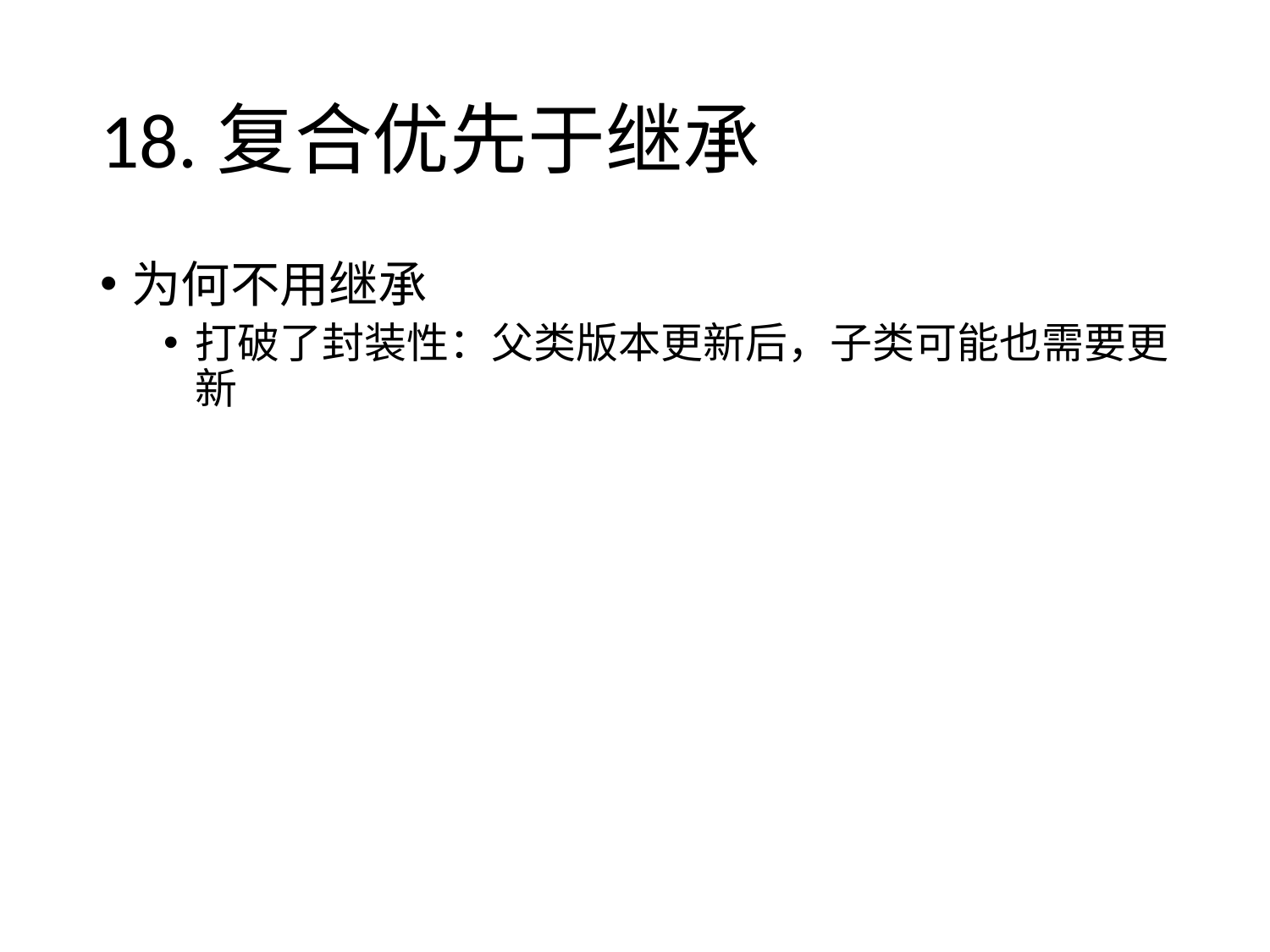

# 18.复合优先于继承
为何不用继承
打破了封装性：父类版本更新后，子类可能也需要更新